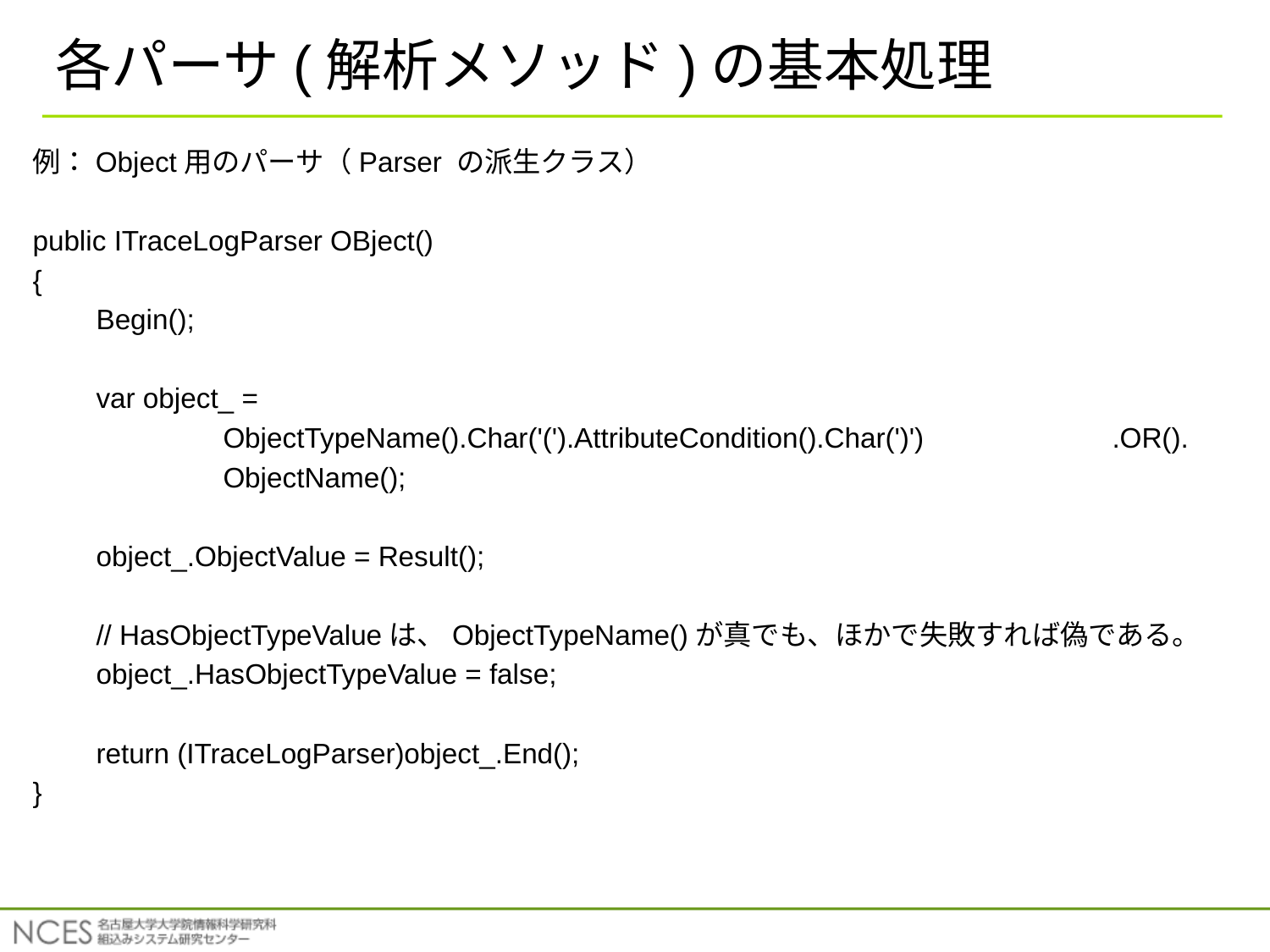

# 各パーサ(解析メソッド)の基本処理
例：Object用のパーサ（Parser の派生クラス）

public ITraceLogParser OBject()
{
	Begin();

	var object_ =
		ObjectTypeName().Char('(').AttributeCondition().Char(')')		.OR().
		ObjectName();

	object_.ObjectValue = Result();

	// HasObjectTypeValueは、ObjectTypeName()が真でも、ほかで失敗すれば偽である。
	object_.HasObjectTypeValue = false;

	return (ITraceLogParser)object_.End();
}